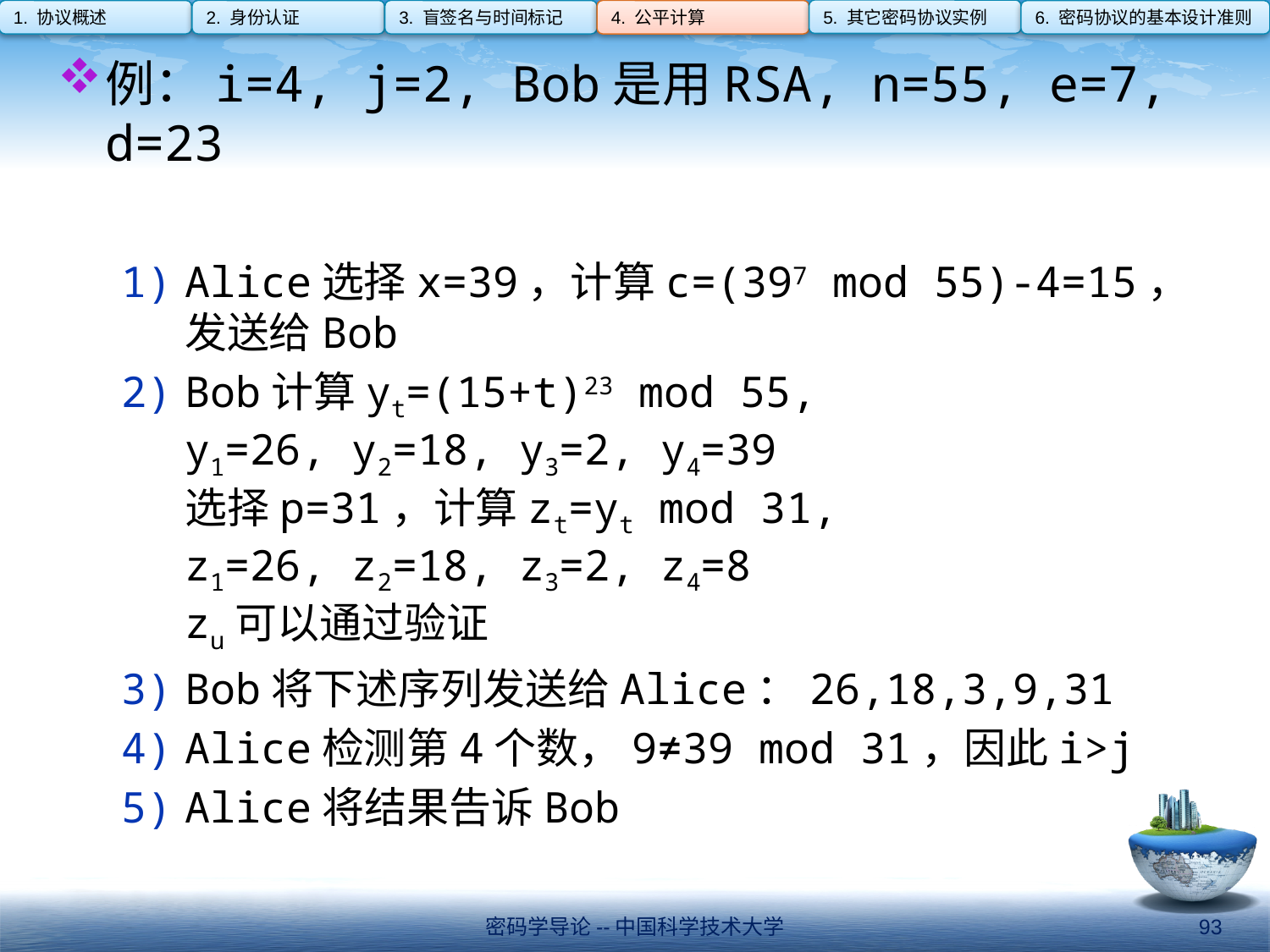

5. 其它密码协议实例
1. 协议概述
2. 身份认证
3. 盲签名与时间标记
4. 公平计算
6. 密码协议的基本设计准则
例：i=4, j=2, Bob是用RSA, n=55, e=7, d=23

Alice选择x=39，计算c=(397 mod 55)-4=15，发送给Bob
Bob计算yt=(15+t)23 mod 55,
y1=26, y2=18, y3=2, y4=39
选择p=31，计算zt=yt mod 31,
z1=26, z2=18, z3=2, z4=8
zu可以通过验证
Bob将下述序列发送给Alice：26,18,3,9,31
Alice检测第4个数，9≠39 mod 31，因此i>j
Alice将结果告诉Bob

密码学导论--中国科学技术大学
93